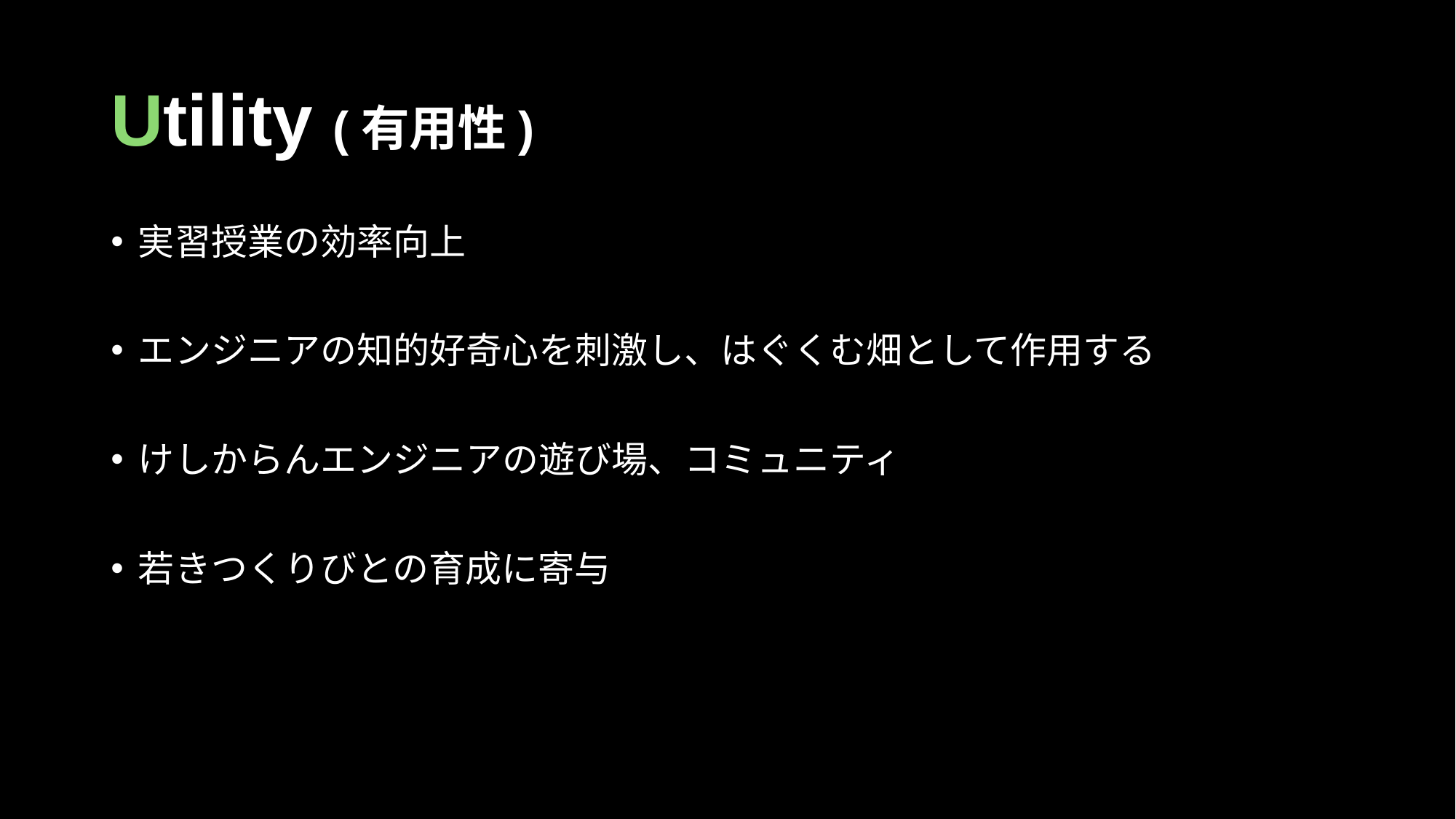

# Utility (有用性)
実習授業の効率向上

エンジニアの知的好奇心を刺激し、はぐくむ畑として作用する

けしからんエンジニアの遊び場、コミュニティ

若きつくりびとの育成に寄与